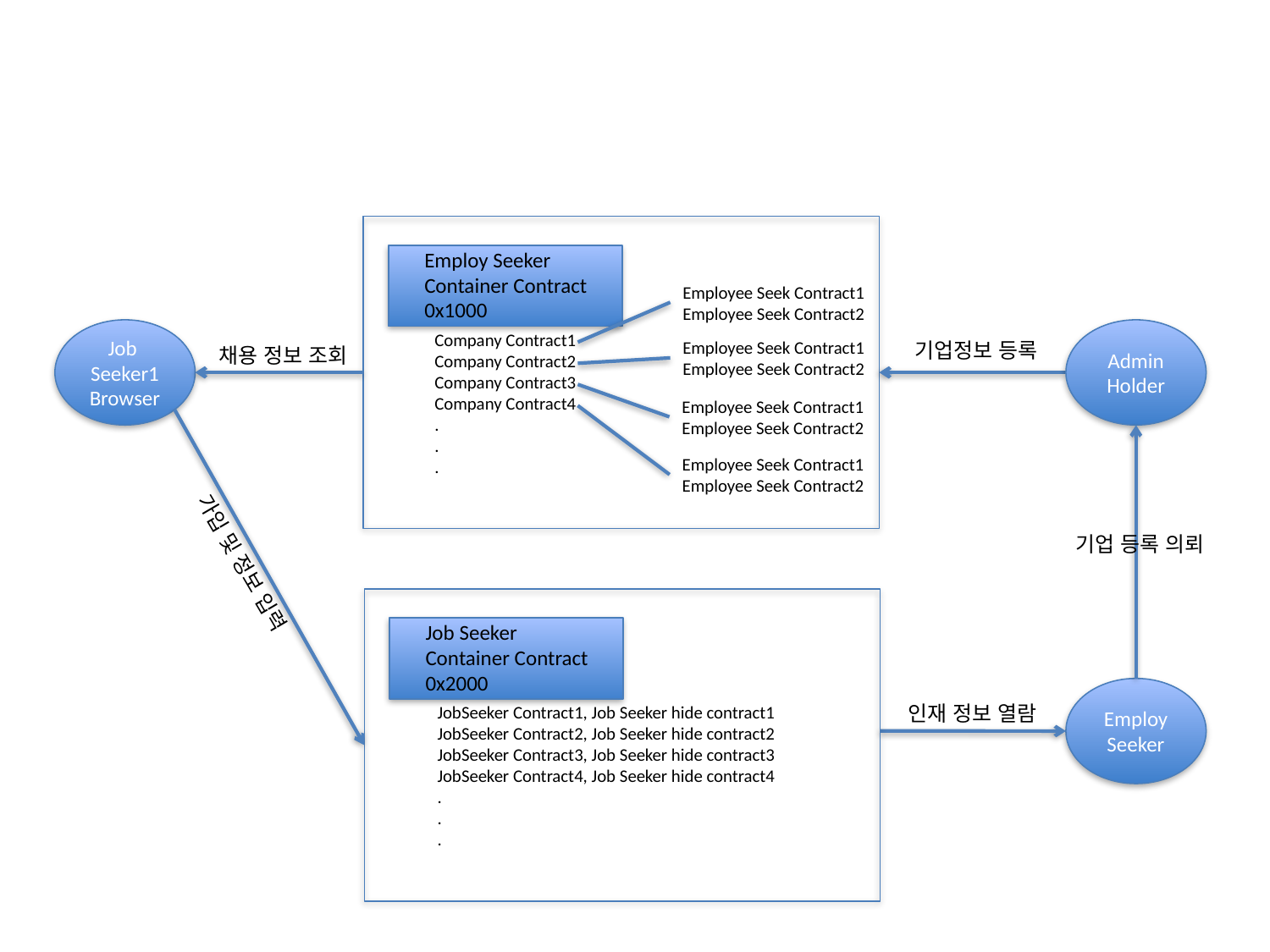

Employ Seeker
Container Contract
0x1000

Employee Seek Contract1
Employee Seek Contract2
Job
Seeker1
Browser
Admin Holder
Company Contract1
Company Contract2
Company Contract3
Company Contract4
.
.
.
Employee Seek Contract1
Employee Seek Contract2
기업정보 등록
채용 정보 조회
Employee Seek Contract1
Employee Seek Contract2
Employee Seek Contract1
Employee Seek Contract2
기업 등록 의뢰
가입 및 정보 입력

Job Seeker
Container Contract
0x2000

Employ Seeker
인재 정보 열람
JobSeeker Contract1, Job Seeker hide contract1
JobSeeker Contract2, Job Seeker hide contract2
JobSeeker Contract3, Job Seeker hide contract3
JobSeeker Contract4, Job Seeker hide contract4
.
.
.